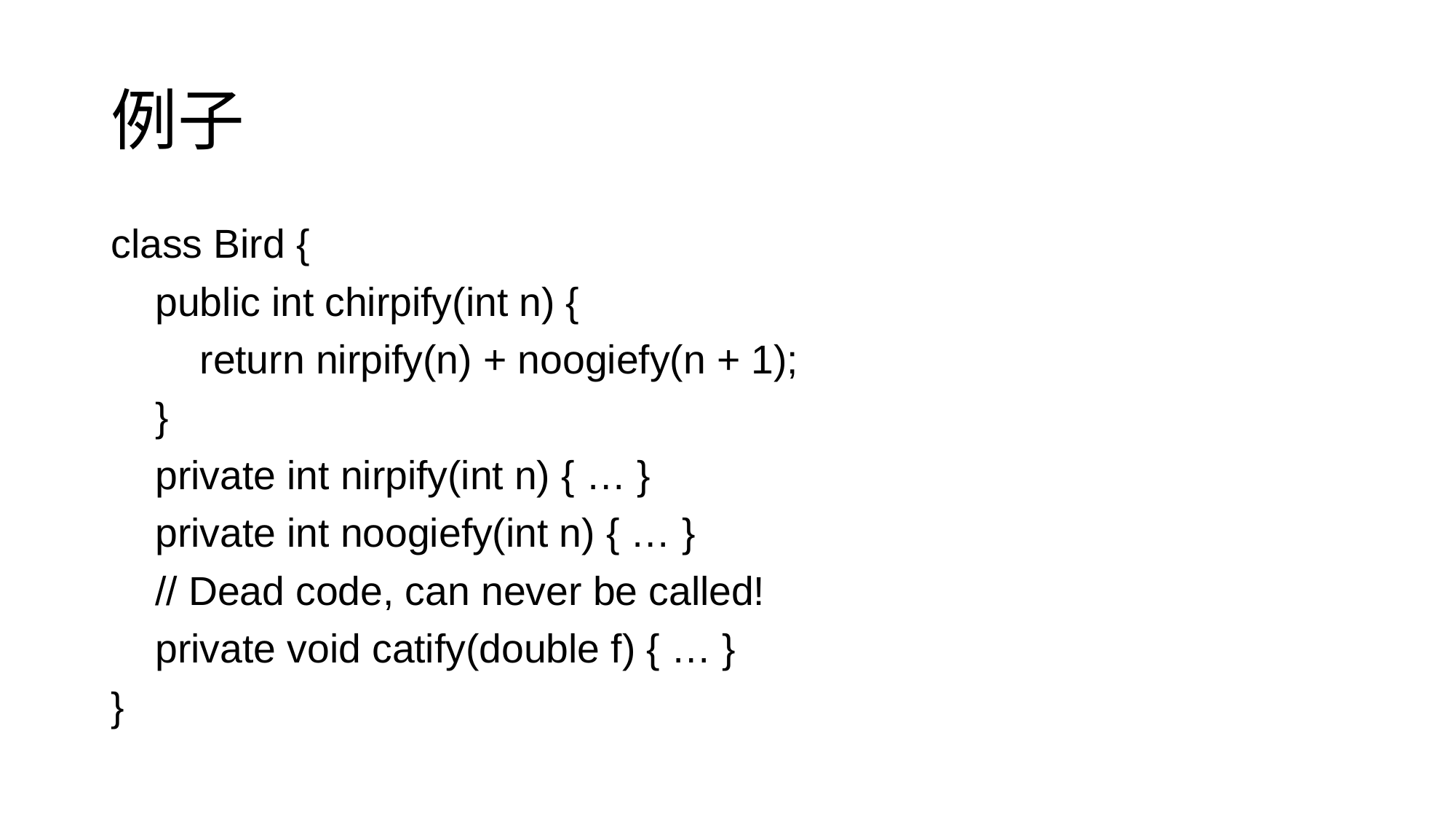

# 例子
class Bird {
    public int chirpify(int n) {
        return nirpify(n) + noogiefy(n + 1);
    }
    private int nirpify(int n) { … }
    private int noogiefy(int n) { … }
    // Dead code, can never be called!
    private void catify(double f) { … }
}